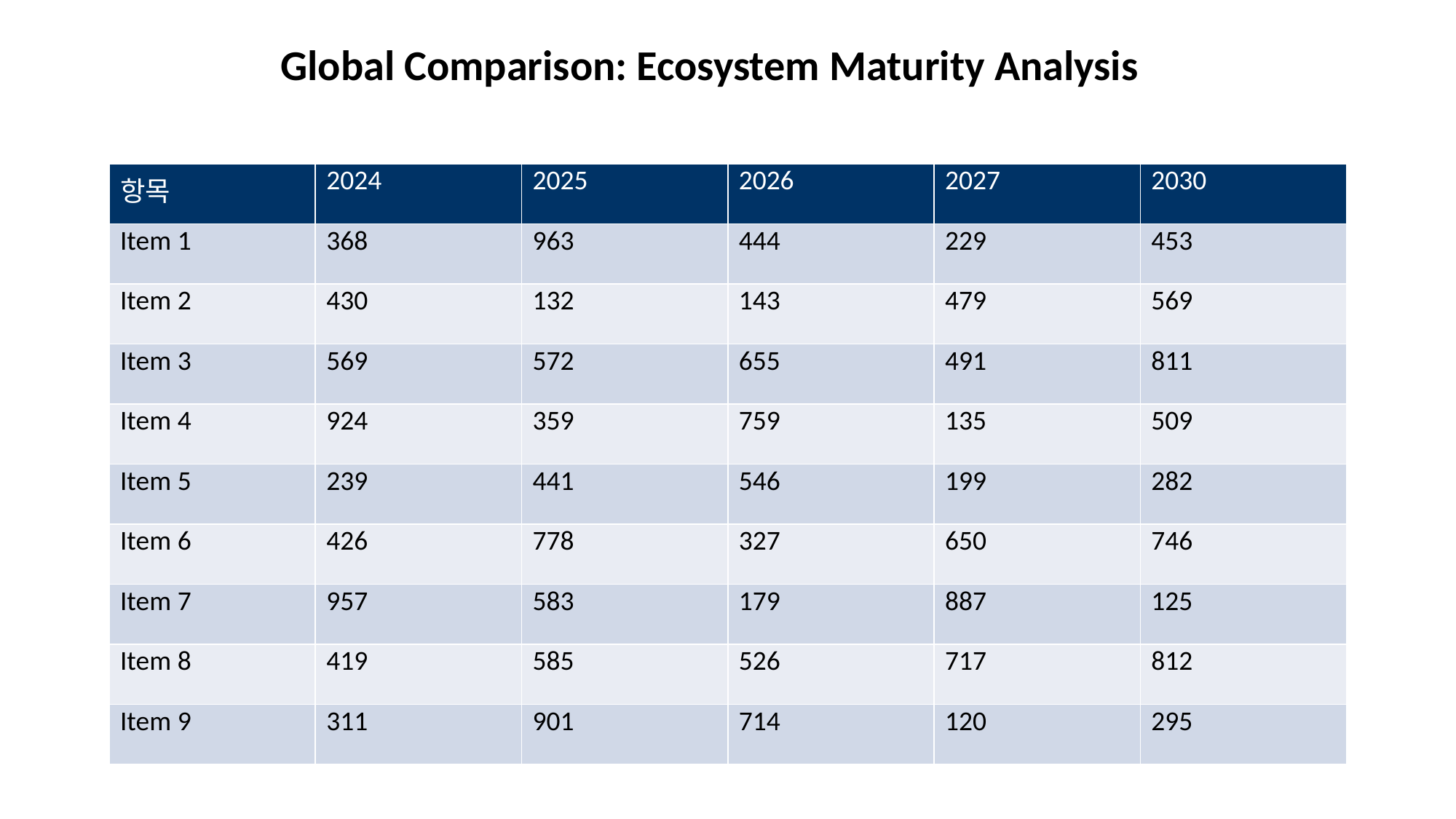

Global Comparison: Ecosystem Maturity Analysis
#
| 항목 | 2024 | 2025 | 2026 | 2027 | 2030 |
| --- | --- | --- | --- | --- | --- |
| Item 1 | 368 | 963 | 444 | 229 | 453 |
| Item 2 | 430 | 132 | 143 | 479 | 569 |
| Item 3 | 569 | 572 | 655 | 491 | 811 |
| Item 4 | 924 | 359 | 759 | 135 | 509 |
| Item 5 | 239 | 441 | 546 | 199 | 282 |
| Item 6 | 426 | 778 | 327 | 650 | 746 |
| Item 7 | 957 | 583 | 179 | 887 | 125 |
| Item 8 | 419 | 585 | 526 | 717 | 812 |
| Item 9 | 311 | 901 | 714 | 120 | 295 |